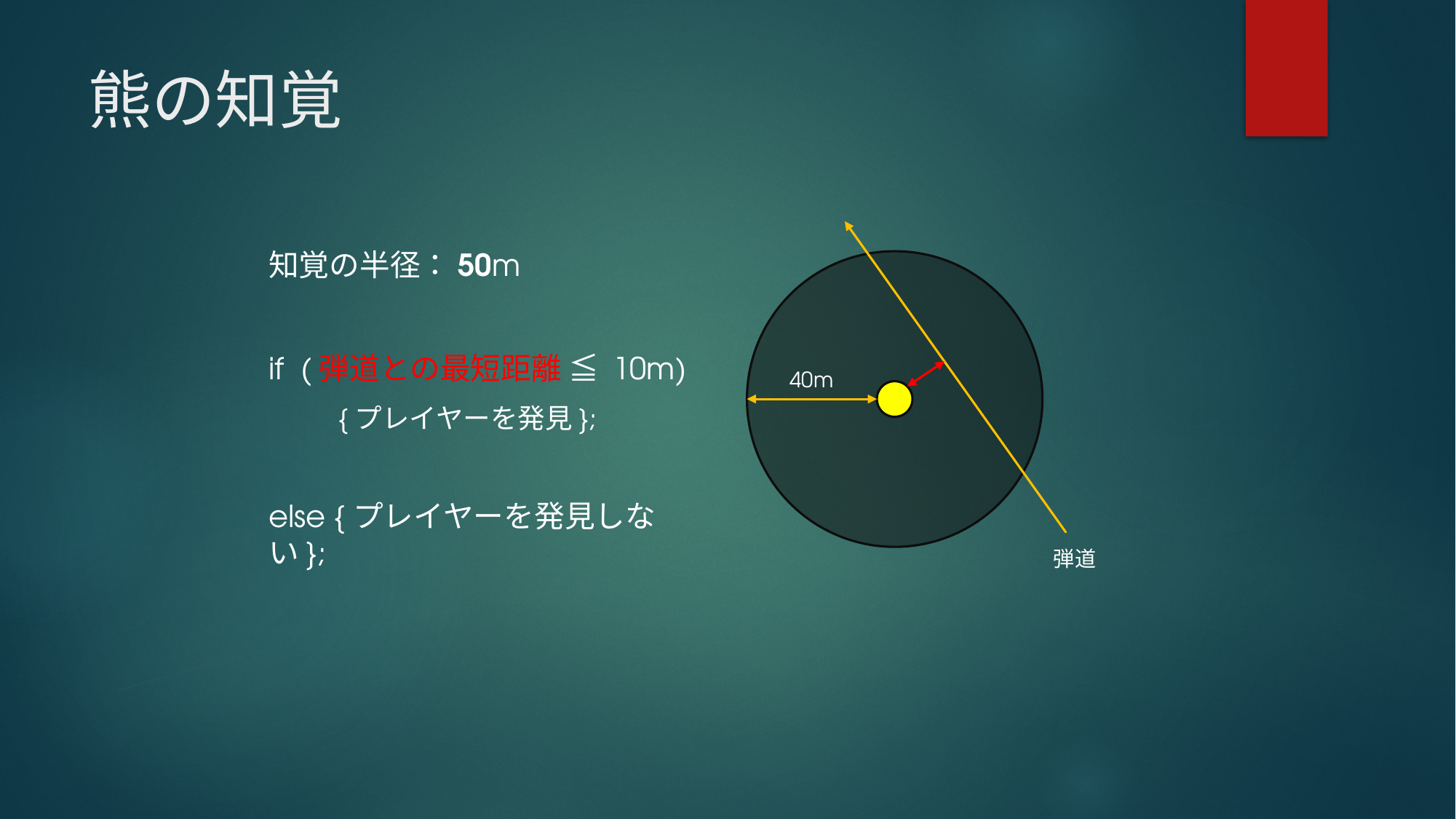

# 熊の知覚
知覚の半径：50m

if  (弾道との最短距離 ≦ 10m)
  {プレイヤーを発見};

else {プレイヤーを発見しない};

40m

弾道